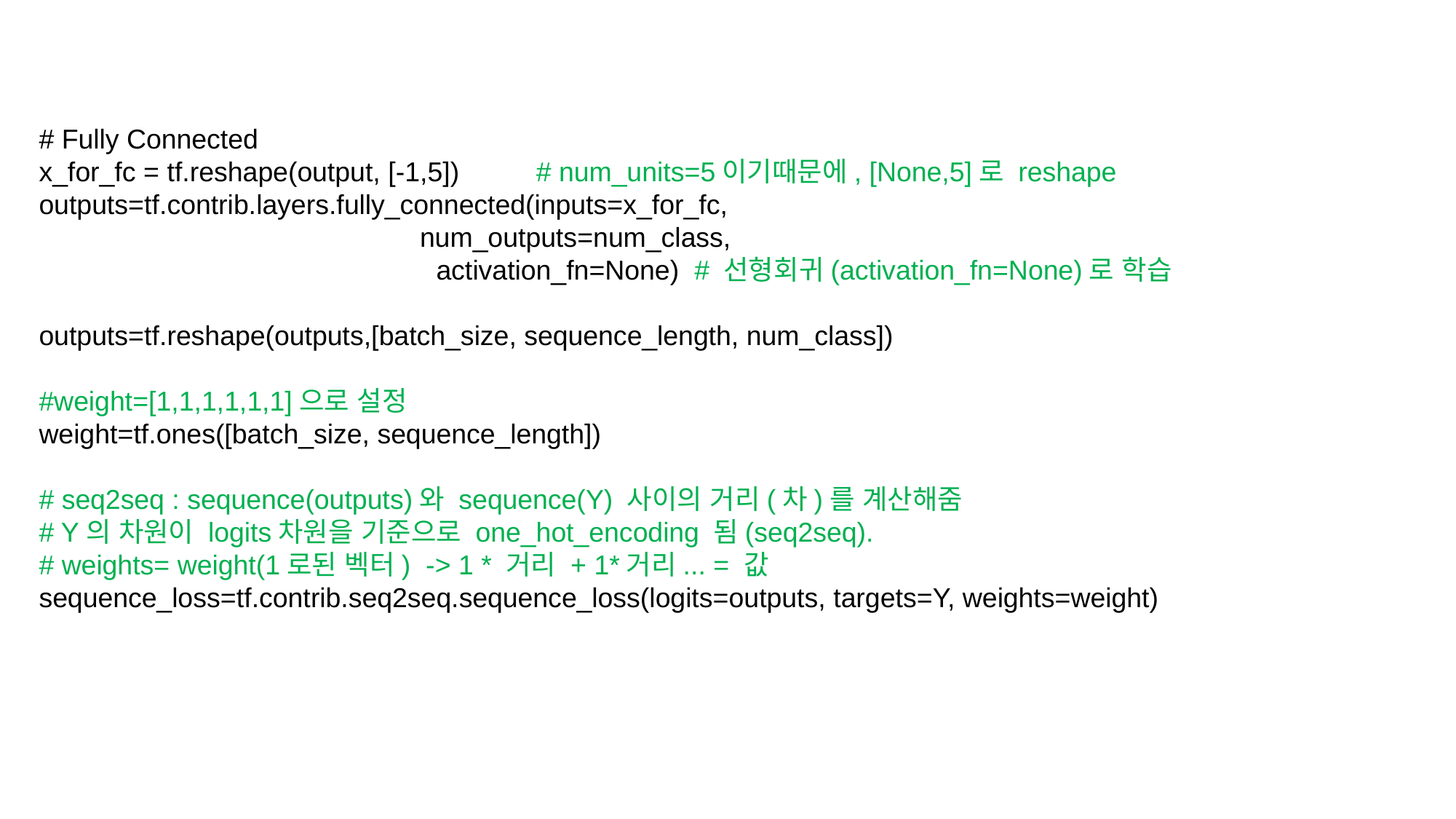

# Fully Connected
x_for_fc = tf.reshape(output, [-1,5])          # num_units=5이기때문에, [None,5]로 reshape
outputs=tf.contrib.layers.fully_connected(inputs=x_for_fc,
                                         	       num_outputs=num_class,
                                                    activation_fn=None)  # 선형회귀(activation_fn=None)로 학습

outputs=tf.reshape(outputs,[batch_size, sequence_length, num_class])

#weight=[1,1,1,1,1,1]으로 설정
weight=tf.ones([batch_size, sequence_length])

# seq2seq : sequence(outputs)와 sequence(Y) 사이의 거리(차)를 계산해줌
# Y의 차원이 logits차원을 기준으로 one_hot_encoding 됨(seq2seq).
# weights= weight(1로된 벡터)  -> 1 * 거리 + 1*거리... = 값
sequence_loss=tf.contrib.seq2seq.sequence_loss(logits=outputs, targets=Y, weights=weight)